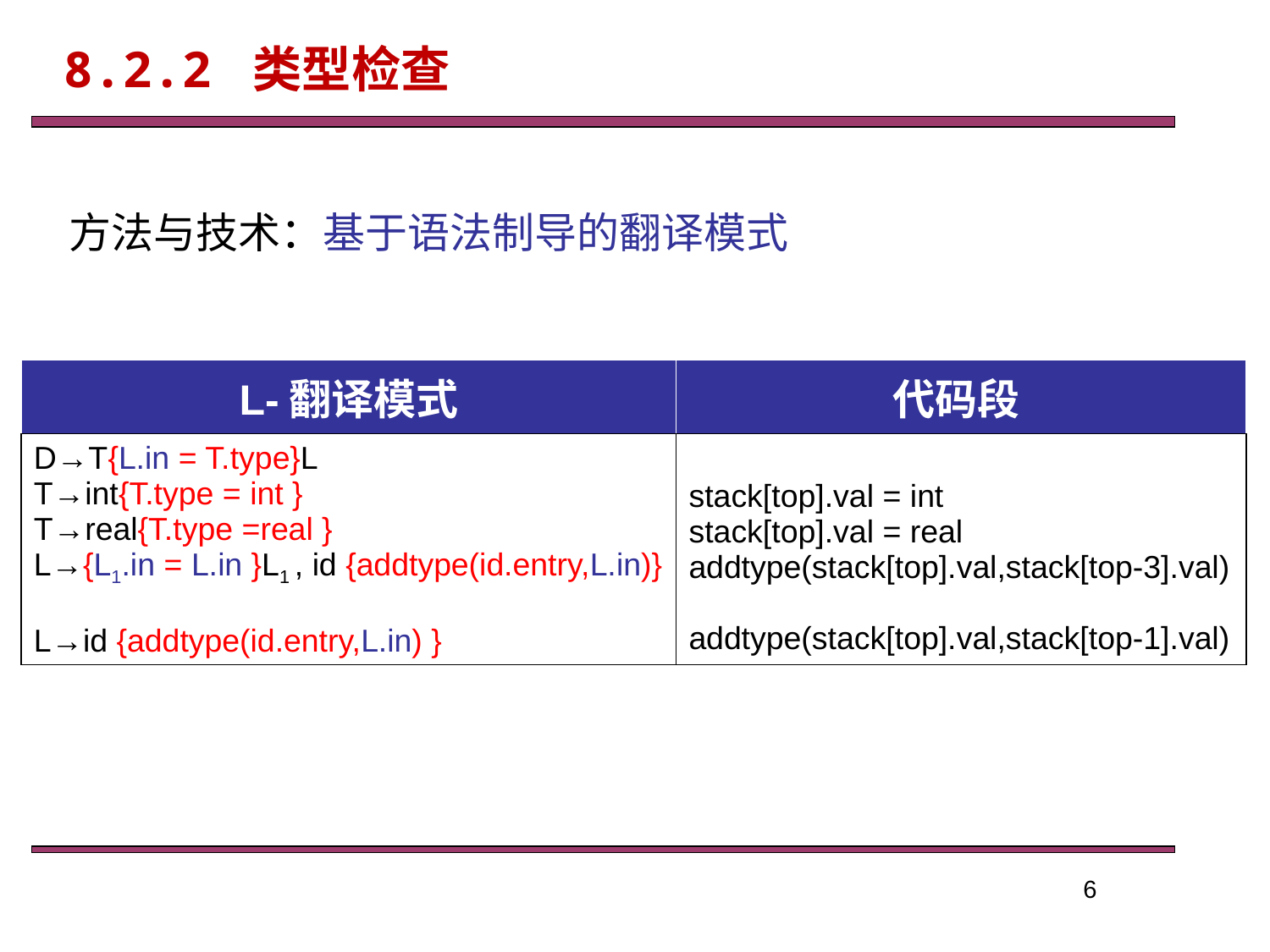

8.2.2 类型检查
方法与技术：基于语法制导的翻译模式
| L-翻译模式 | 代码段 |
| --- | --- |
| D→T{L.in = T.type}L T→int{T.type = int } T→real{T.type =real } L→{L1.in = L.in }L1 , id {addtype(id.entry,L.in)} L→id {addtype(id.entry,L.in) } | stack[top].val = int stack[top].val = real addtype(stack[top].val,stack[top-3].val) addtype(stack[top].val,stack[top-1].val) |
6